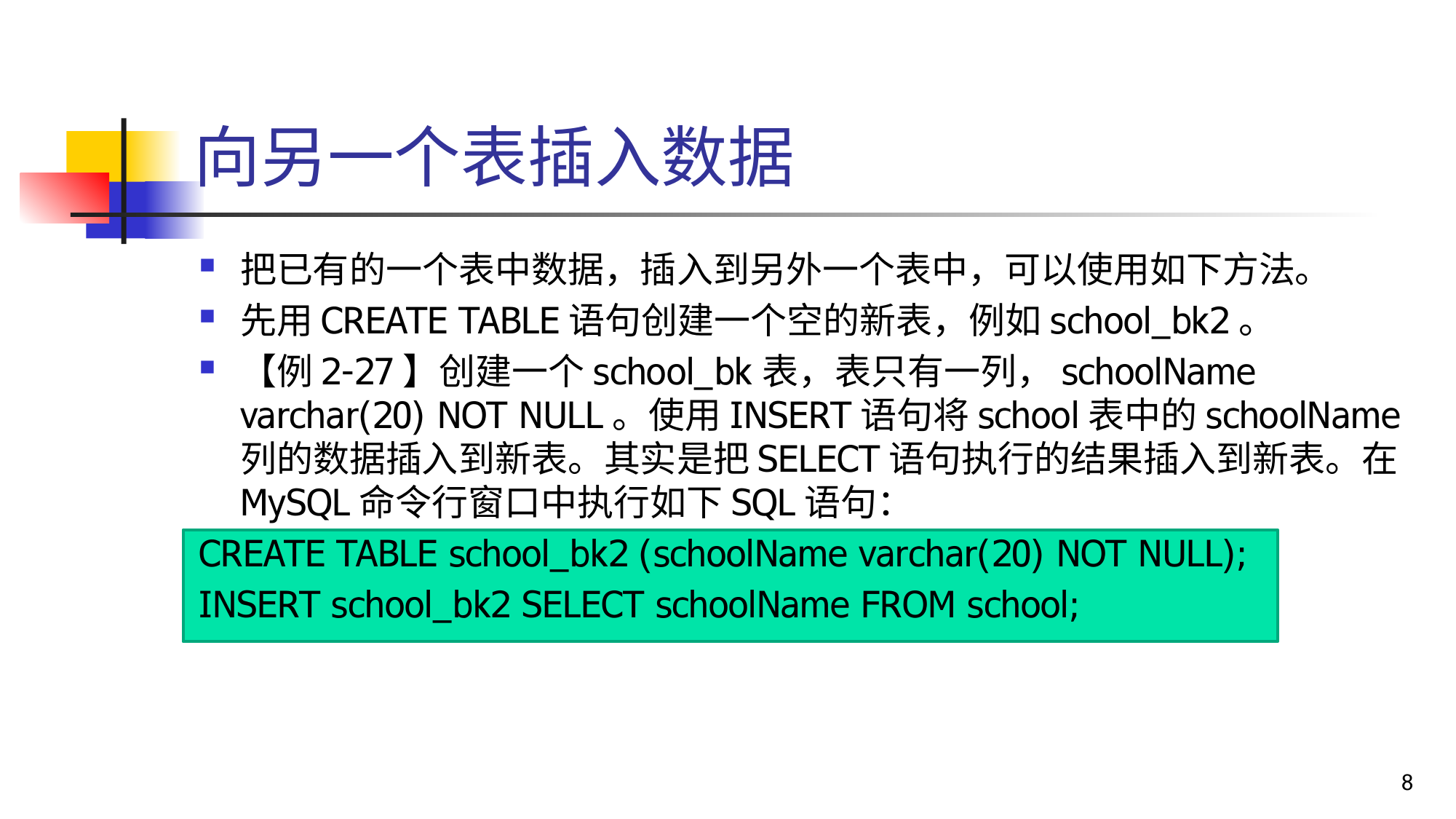

# 向另一个表插入数据
把已有的一个表中数据，插入到另外一个表中，可以使用如下方法。
先用CREATE TABLE语句创建一个空的新表，例如school_bk2。
【例2-27】创建一个school_bk表，表只有一列，schoolName varchar(20) NOT NULL。使用INSERT语句将school表中的schoolName列的数据插入到新表。其实是把SELECT语句执行的结果插入到新表。在MySQL命令行窗口中执行如下SQL语句：
CREATE TABLE school_bk2 (schoolName varchar(20) NOT NULL);
INSERT school_bk2 SELECT schoolName FROM school;

8